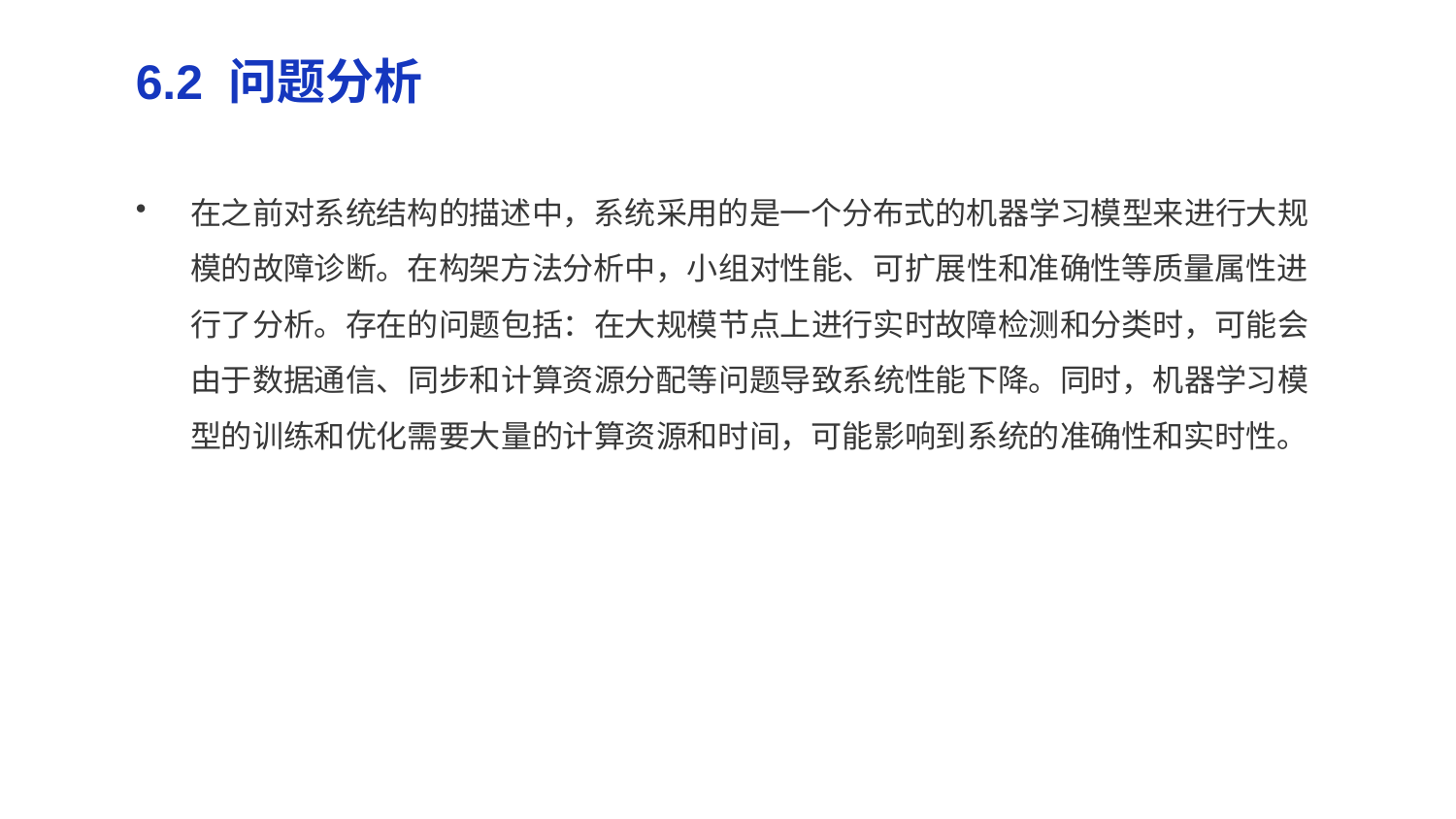

6.2 问题分析
在之前对系统结构的描述中，系统采用的是一个分布式的机器学习模型来进行大规模的故障诊断。在构架方法分析中，小组对性能、可扩展性和准确性等质量属性进行了分析。存在的问题包括：在大规模节点上进行实时故障检测和分类时，可能会由于数据通信、同步和计算资源分配等问题导致系统性能下降。同时，机器学习模型的训练和优化需要大量的计算资源和时间，可能影响到系统的准确性和实时性。